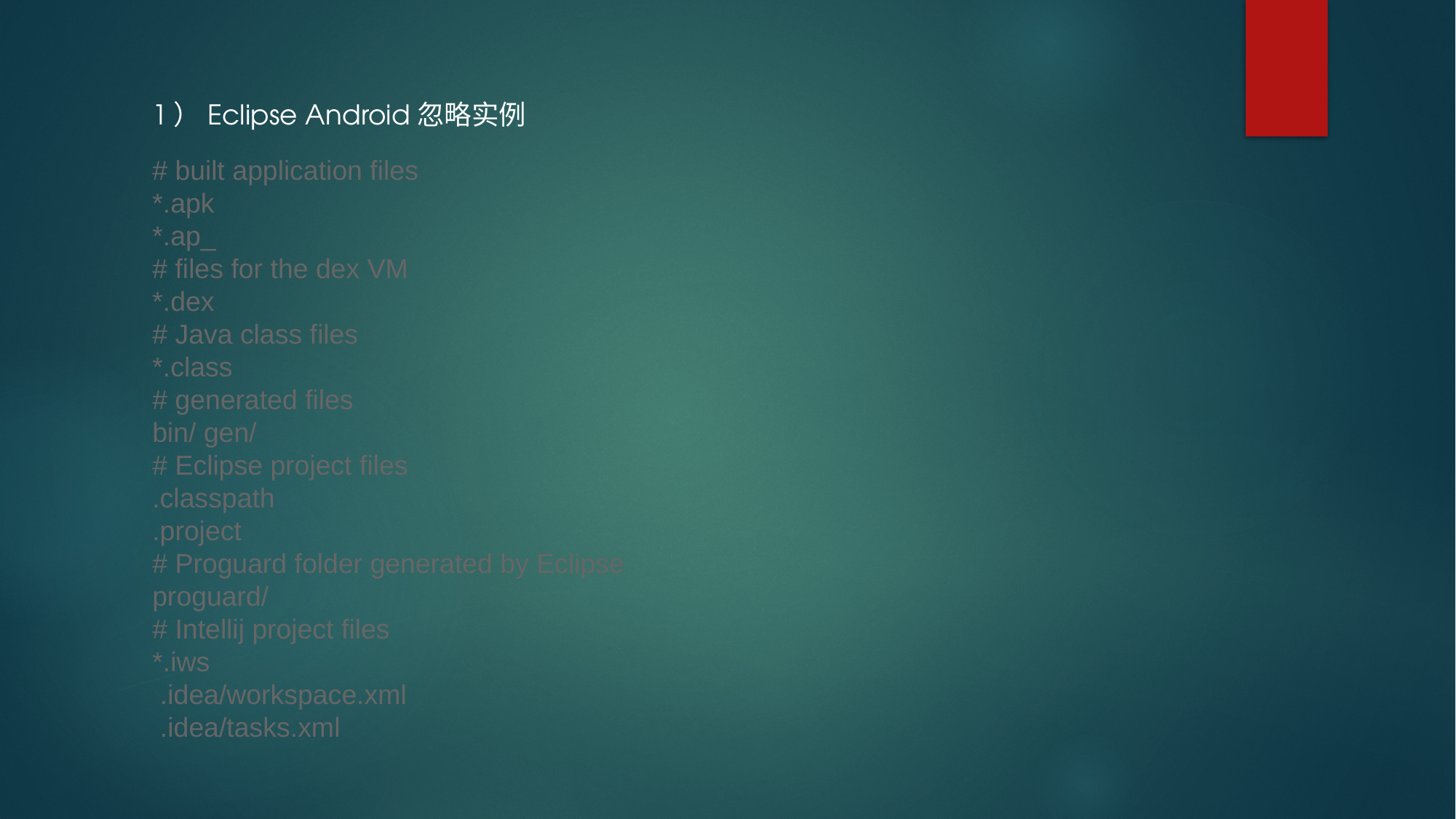

1）Eclipse Android忽略实例

# built application files
*.apk
*.ap_
# files for the dex VM
*.dex
# Java class files
*.class
# generated files
bin/ gen/
# Eclipse project files
.classpath
.project
# Proguard folder generated by Eclipse
proguard/
# Intellij project files
*.iws
 .idea/workspace.xml
 .idea/tasks.xml